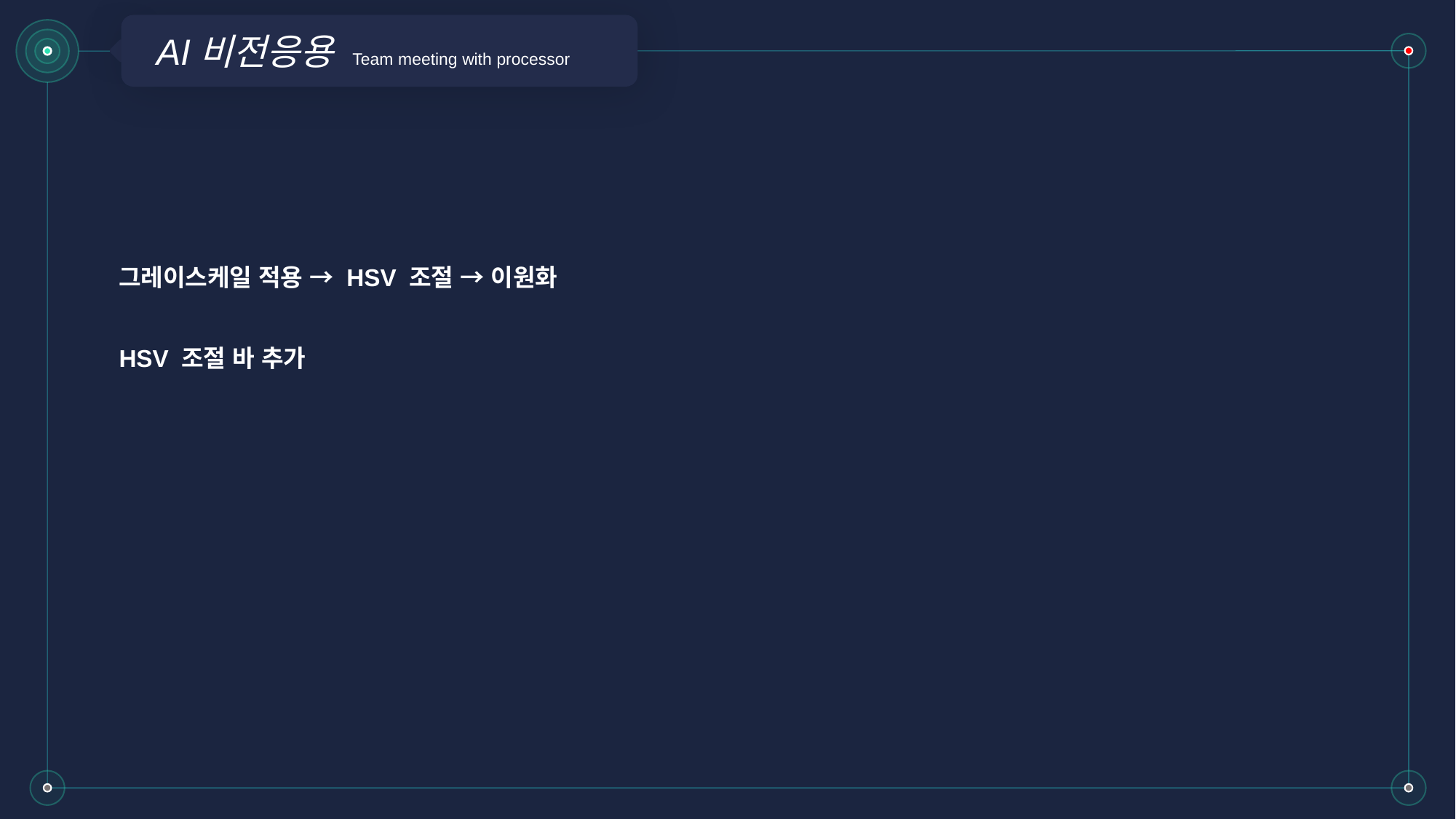

AI비전응용 Team meeting with processor

그레이스케일 적용 → HSV 조절 → 이원화
HSV 조절 바 추가